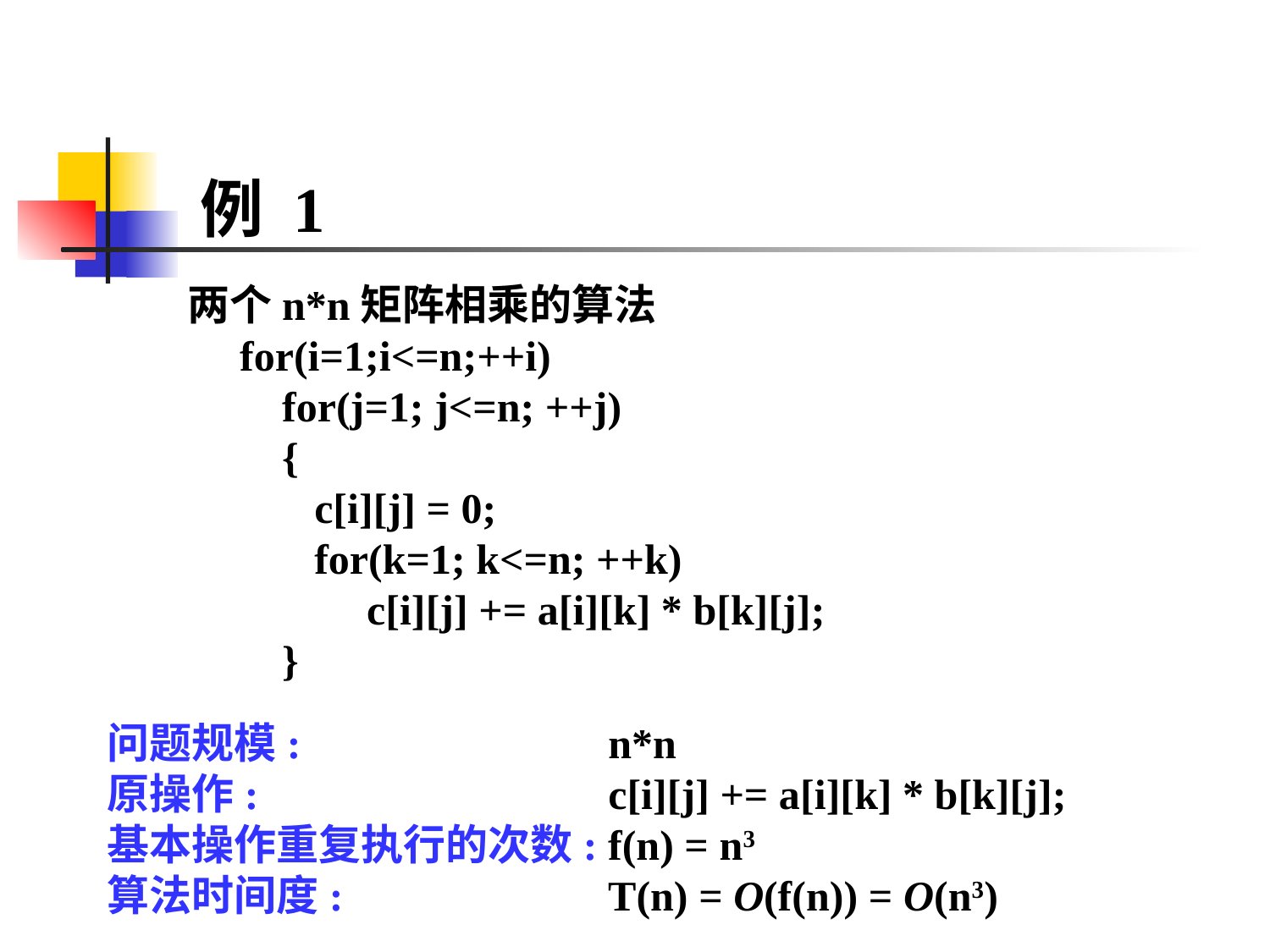

例 1
两个n*n矩阵相乘的算法
　for(i=1;i<=n;++i)
　　for(j=1; j<=n; ++j)
　　{
	c[i][j] = 0;
	for(k=1; k<=n; ++k)
	　c[i][j] += a[i][k] * b[k][j];
　　}
问题规模:                             n*n
原操作:                                 c[i][j] += a[i][k] * b[k][j];
基本操作重复执行的次数: f(n) = n3
算法时间度:                         T(n) = O(f(n)) = O(n3)